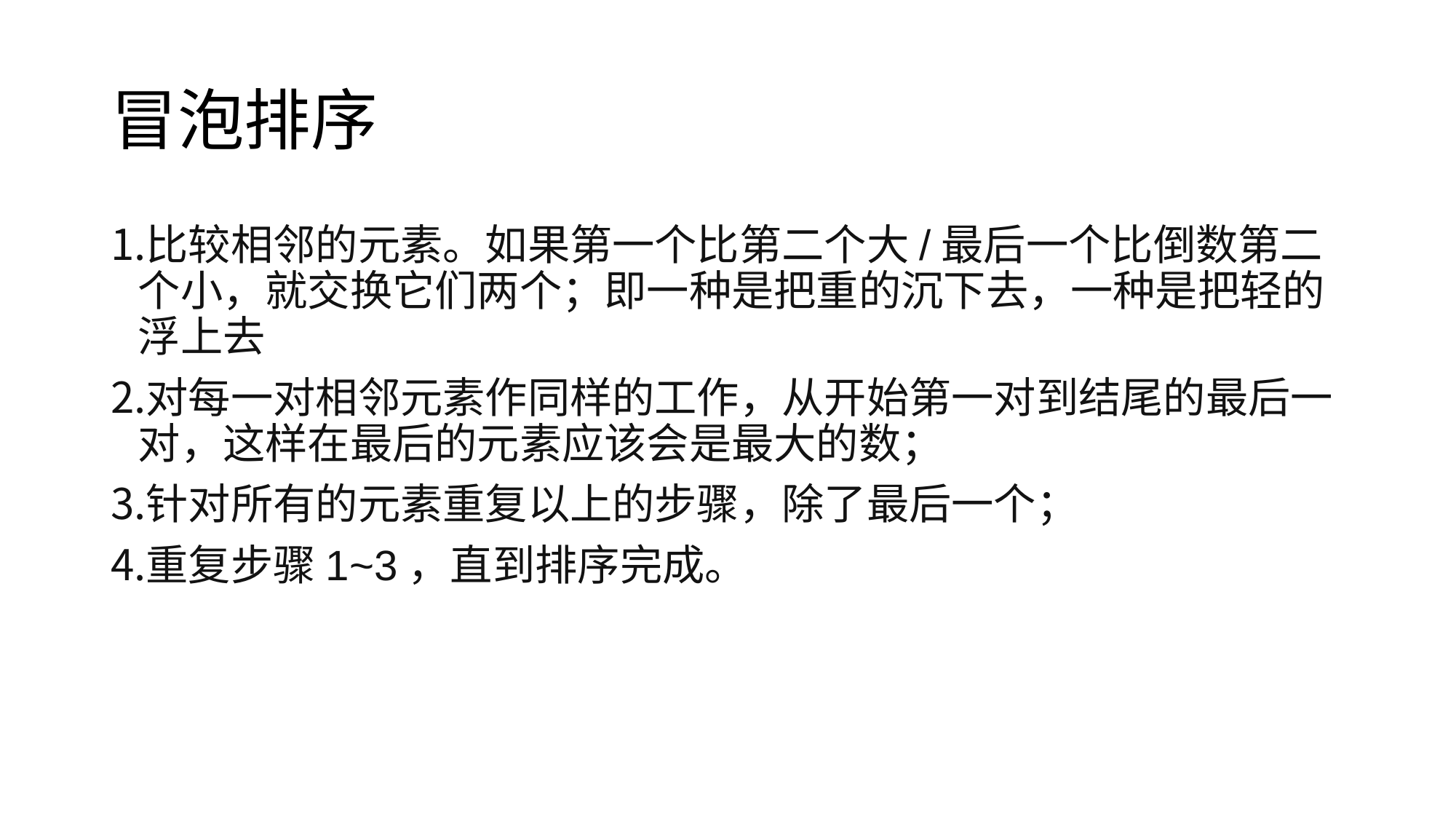

# 冒泡排序
比较相邻的元素。如果第一个比第二个大/最后一个比倒数第二个小，就交换它们两个；即一种是把重的沉下去，一种是把轻的浮上去
对每一对相邻元素作同样的工作，从开始第一对到结尾的最后一对，这样在最后的元素应该会是最大的数；
针对所有的元素重复以上的步骤，除了最后一个；
重复步骤1~3，直到排序完成。